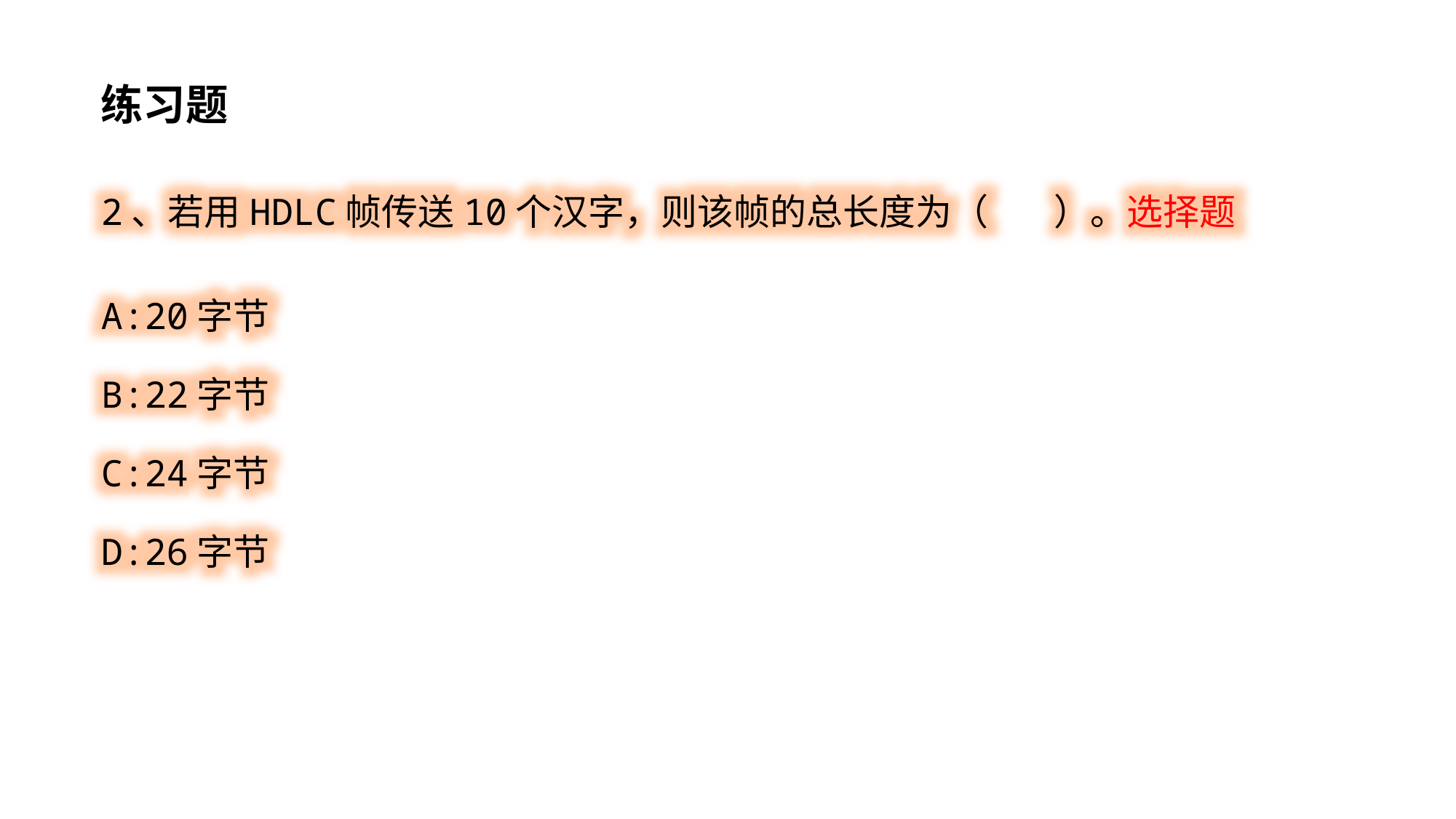

练习题
2、若用HDLC帧传送10个汉字，则该帧的总长度为（        ）。选择题

A:20字节

B:22字节

C:24字节

D:26字节